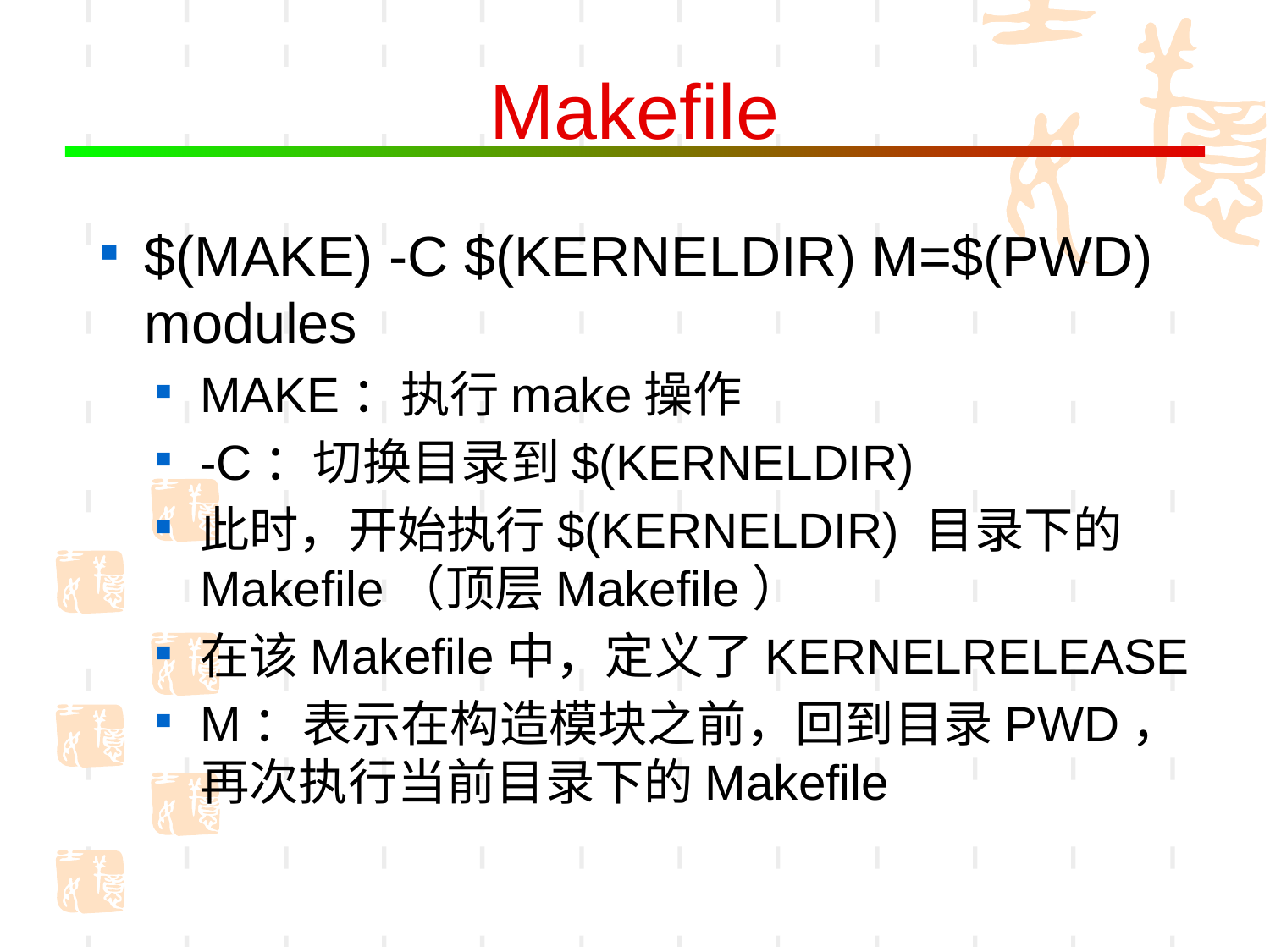

# Makefile
$(MAKE) -C $(KERNELDIR) M=$(PWD) modules
MAKE：执行make操作
-C：切换目录到$(KERNELDIR)
此时，开始执行$(KERNELDIR) 目录下的Makefile（顶层Makefile）
在该Makefile中，定义了KERNELRELEASE
M：表示在构造模块之前，回到目录PWD，再次执行当前目录下的Makefile